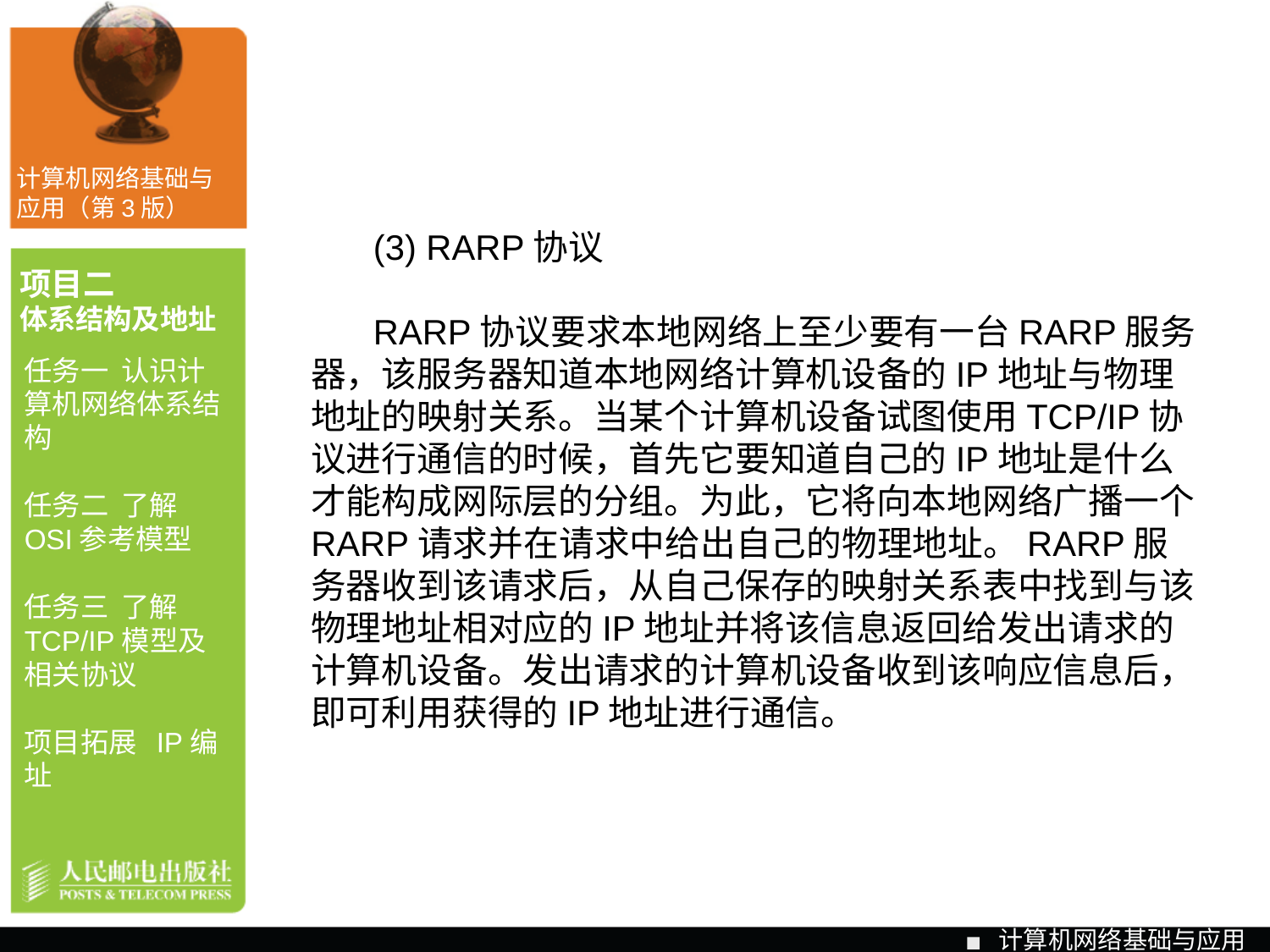

计算机网络基础与应用（第3版）
(3) RARP协议

RARP协议要求本地网络上至少要有一台RARP服务器，该服务器知道本地网络计算机设备的IP地址与物理地址的映射关系。当某个计算机设备试图使用TCP/IP协议进行通信的时候，首先它要知道自己的IP地址是什么才能构成网际层的分组。为此，它将向本地网络广播一个RARP请求并在请求中给出自己的物理地址。RARP服务器收到该请求后，从自己保存的映射关系表中找到与该物理地址相对应的IP地址并将该信息返回给发出请求的计算机设备。发出请求的计算机设备收到该响应信息后，即可利用获得的IP地址进行通信。
项目二
体系结构及地址
任务一  认识计算机网络体系结构

任务二  了解OSI参考模型

任务三  了解TCP/IP模型及相关协议

项目拓展  IP编址

计算机网络基础与应用